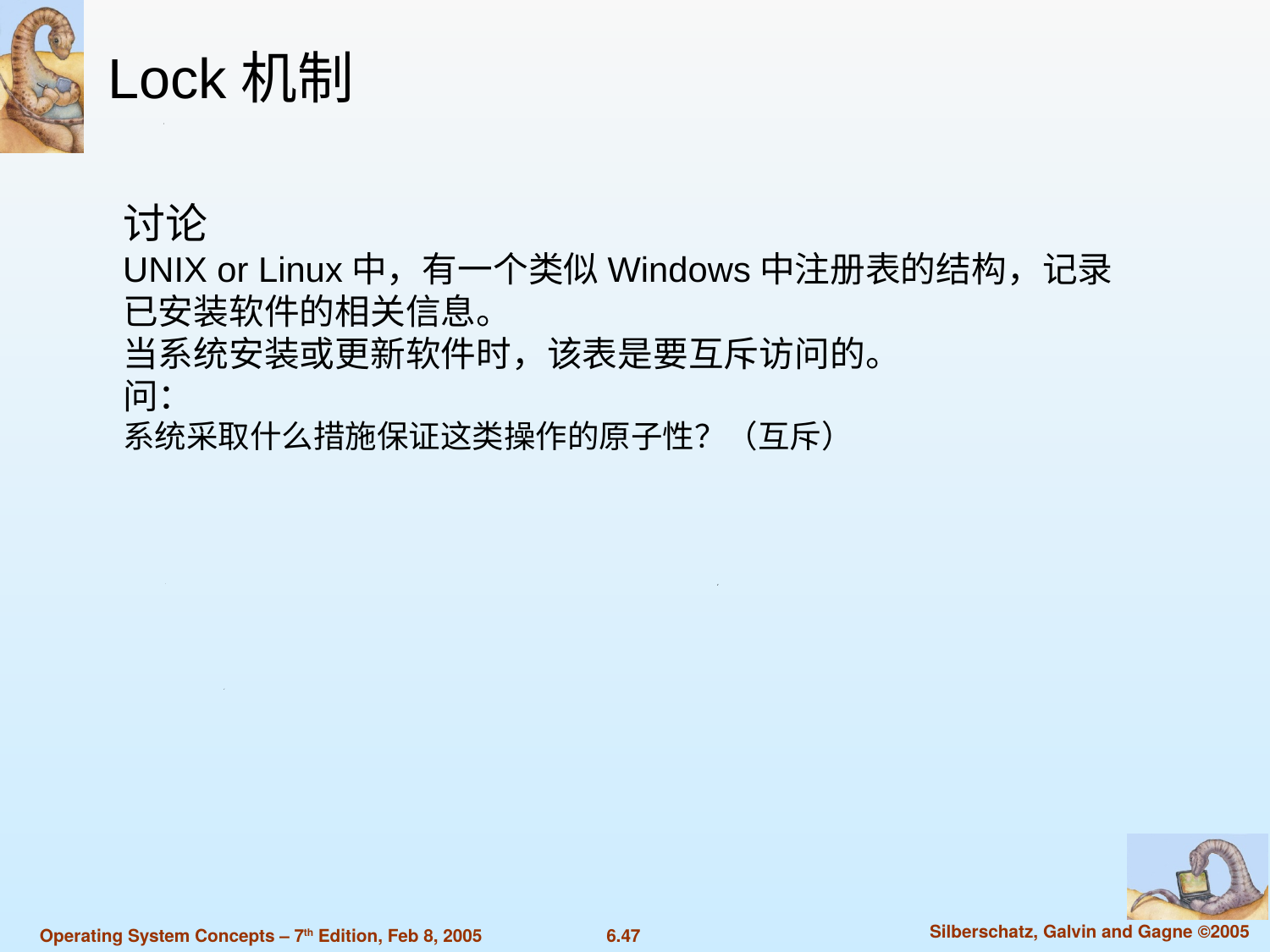

Lock机制
讨论
UNIX or Linux中，有一个类似Windows中注册表的结构，记录已安装软件的相关信息。
当系统安装或更新软件时，该表是要互斥访问的。
问：
系统采取什么措施保证这类操作的原子性？（互斥）